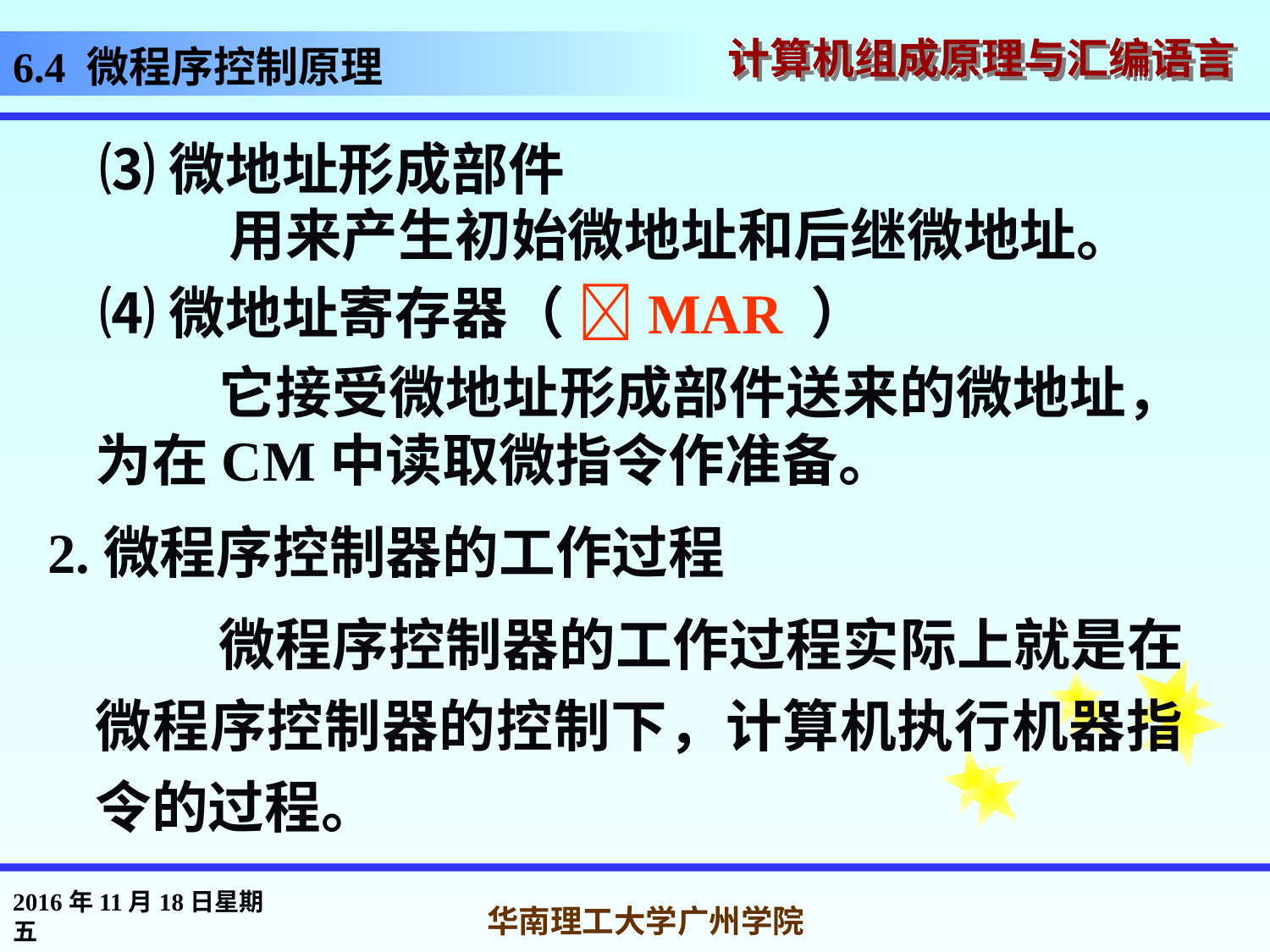

# 6.4 微程序控制原理
    ⑶微地址形成部件
             用来产生初始微地址和后继微地址。
    ⑷微地址寄存器（ μMAR ）
            它接受微地址形成部件送来的微地址，为在CM中读取微指令作准备。
2.微程序控制器的工作过程
            微程序控制器的工作过程实际上就是在微程序控制器的控制下，计算机执行机器指令的过程。
2016年11月18日星期五
华南理工大学广州学院